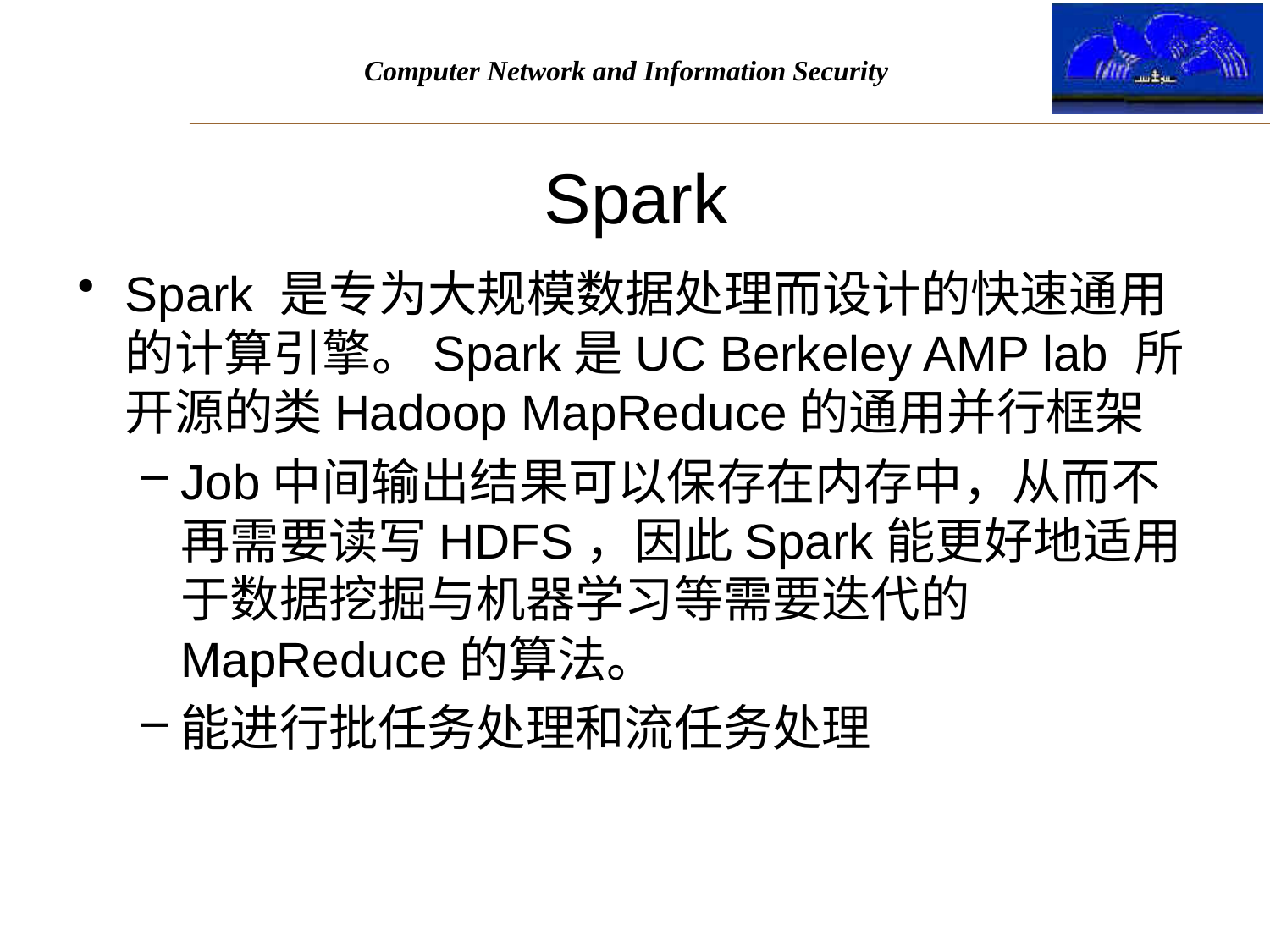

# Spark
Spark 是专为大规模数据处理而设计的快速通用的计算引擎。Spark是UC Berkeley AMP lab 所开源的类Hadoop MapReduce的通用并行框架
Job中间输出结果可以保存在内存中，从而不再需要读写HDFS，因此Spark能更好地适用于数据挖掘与机器学习等需要迭代的MapReduce的算法。
能进行批任务处理和流任务处理